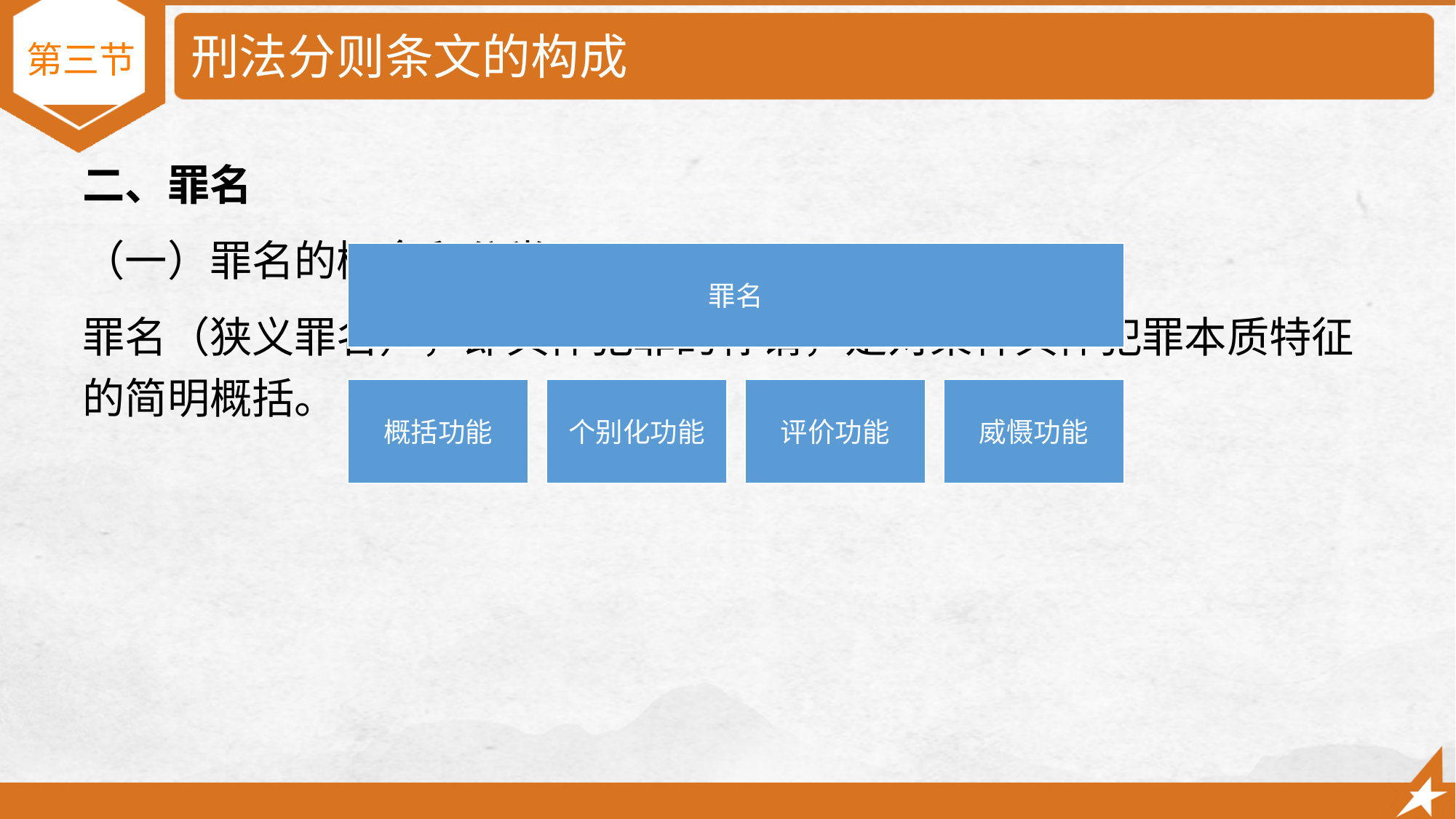

# 刑法分则条文的构成
第三节
二、罪名
（一）罪名的概念和分类
罪名（狭义罪名），即具体犯罪的称谓，是对某种具体犯罪本质特征的简明概括。
罪名
概括功能
个别化功能
评价功能
威慑功能